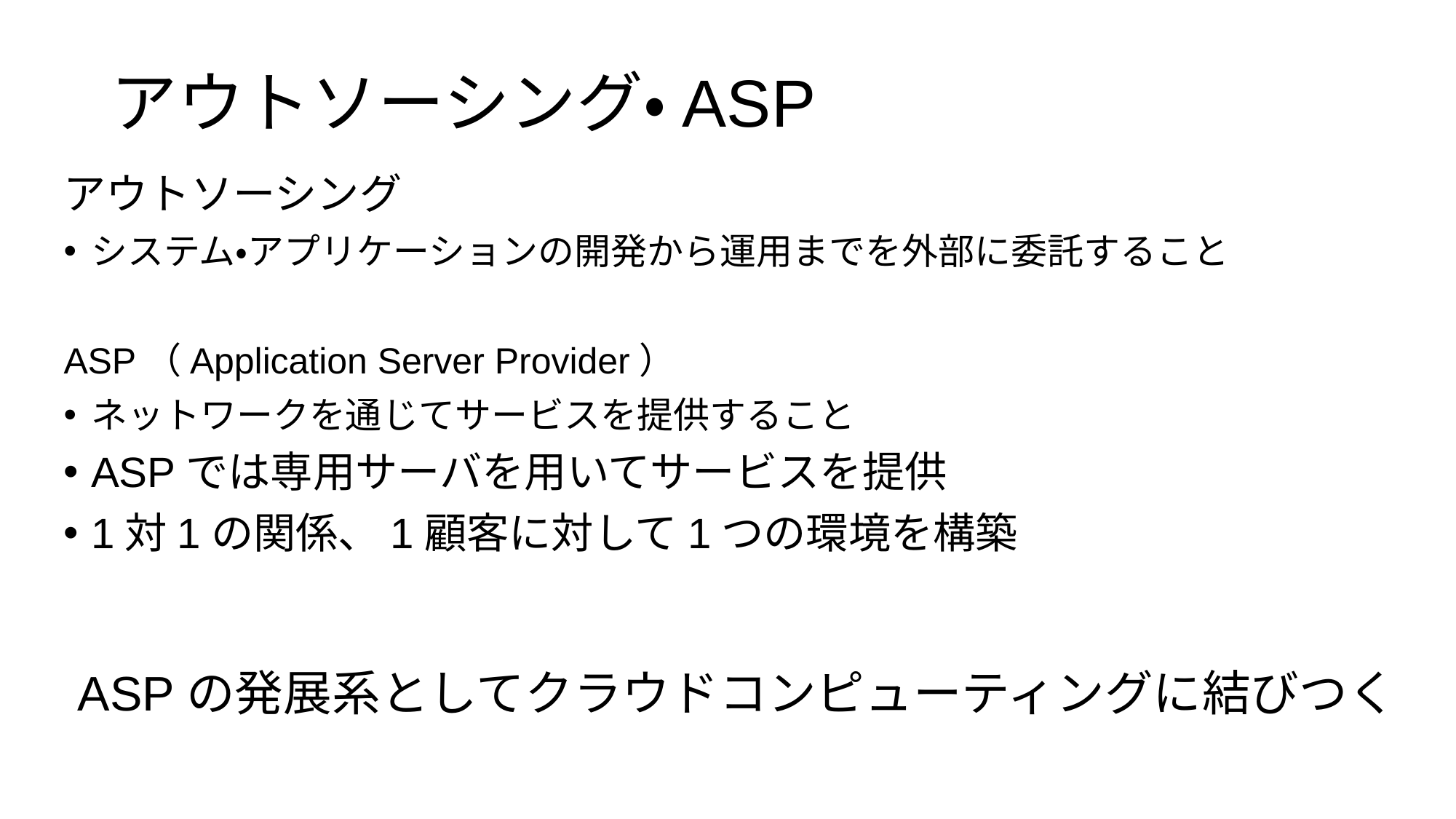

# アウトソーシング・ASP
アウトソーシング
システム・アプリケーションの開発から運用までを外部に委託すること

ASP（Application Server Provider）
ネットワークを通じてサービスを提供すること
ASPでは専用サーバを用いてサービスを提供
1対1の関係、1顧客に対して1つの環境を構築
ASPの発展系としてクラウドコンピューティングに結びつく